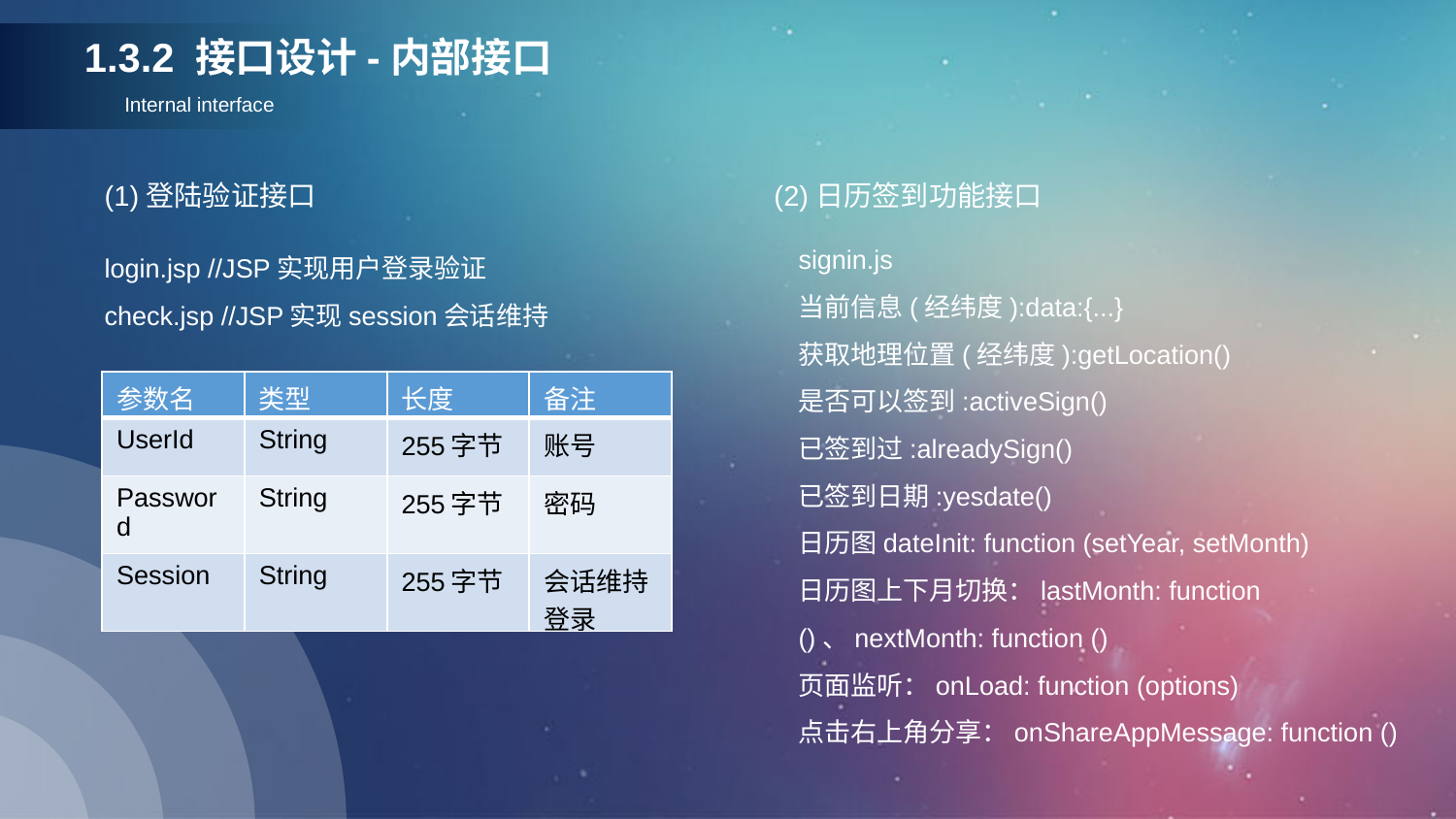

1.3.2 接口设计-内部接口
Internal interface
(2)日历签到功能接口
(1)登陆验证接口
signin.js
当前信息(经纬度):data:{...}
获取地理位置(经纬度):getLocation()
是否可以签到:activeSign()
已签到过:alreadySign()
已签到日期:yesdate()
日历图dateInit: function (setYear, setMonth)
日历图上下月切换：lastMonth: function ()、nextMonth: function ()
页面监听：onLoad: function (options)
点击右上角分享：onShareAppMessage: function ()
login.jsp //JSP实现用户登录验证
check.jsp //JSP实现session会话维持
| 参数名 | 类型 | 长度 | 备注 |
| --- | --- | --- | --- |
| UserId | String | 255字节 | 账号 |
| Password | String | 255字节 | 密码 |
| Session | String | 255字节 | 会话维持登录 |